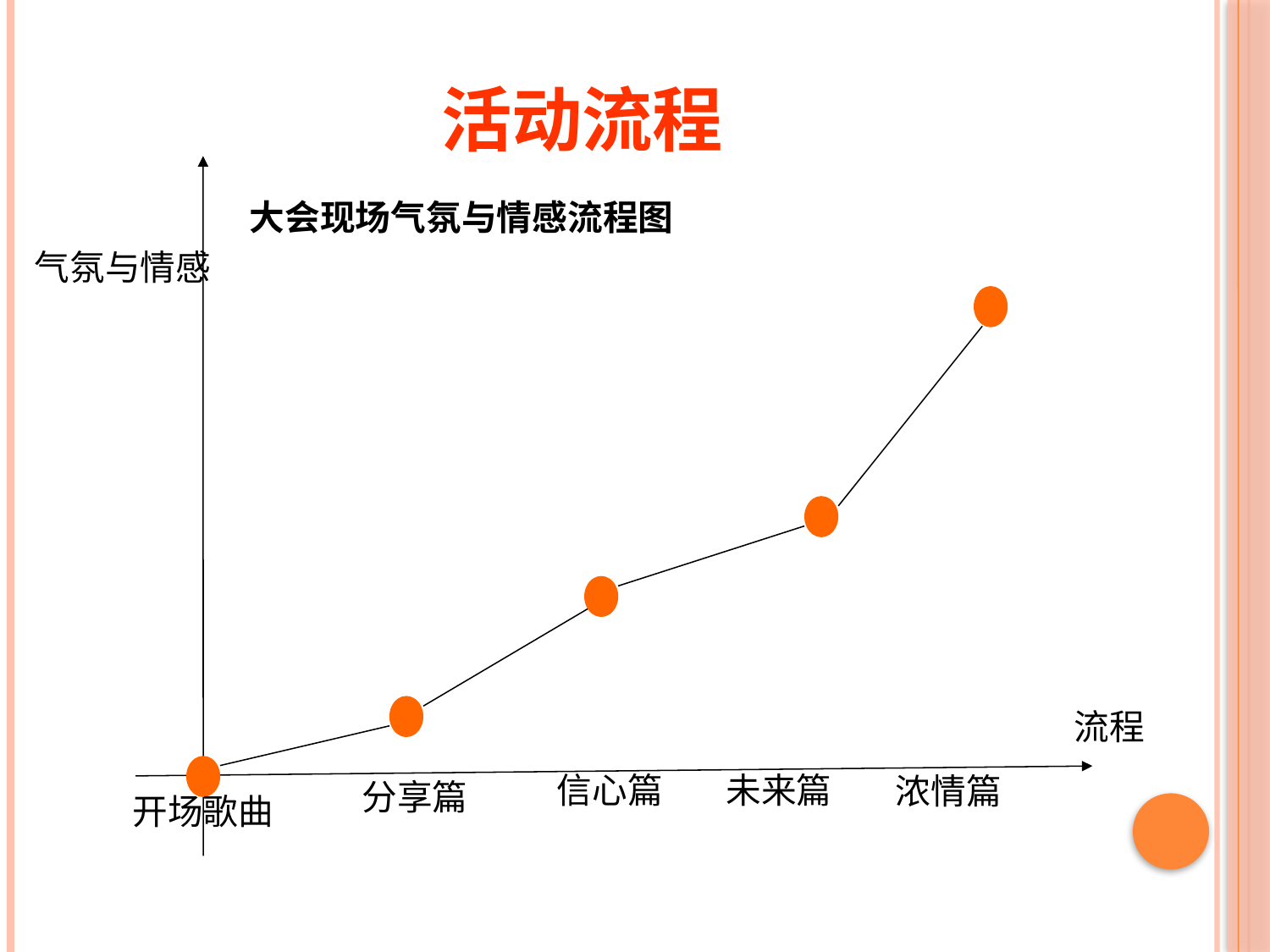

# 活动流程

大会现场气氛与情感流程图
气氛与情感

流程

浓情篇

信心篇
未来篇

分享篇
开场歌曲